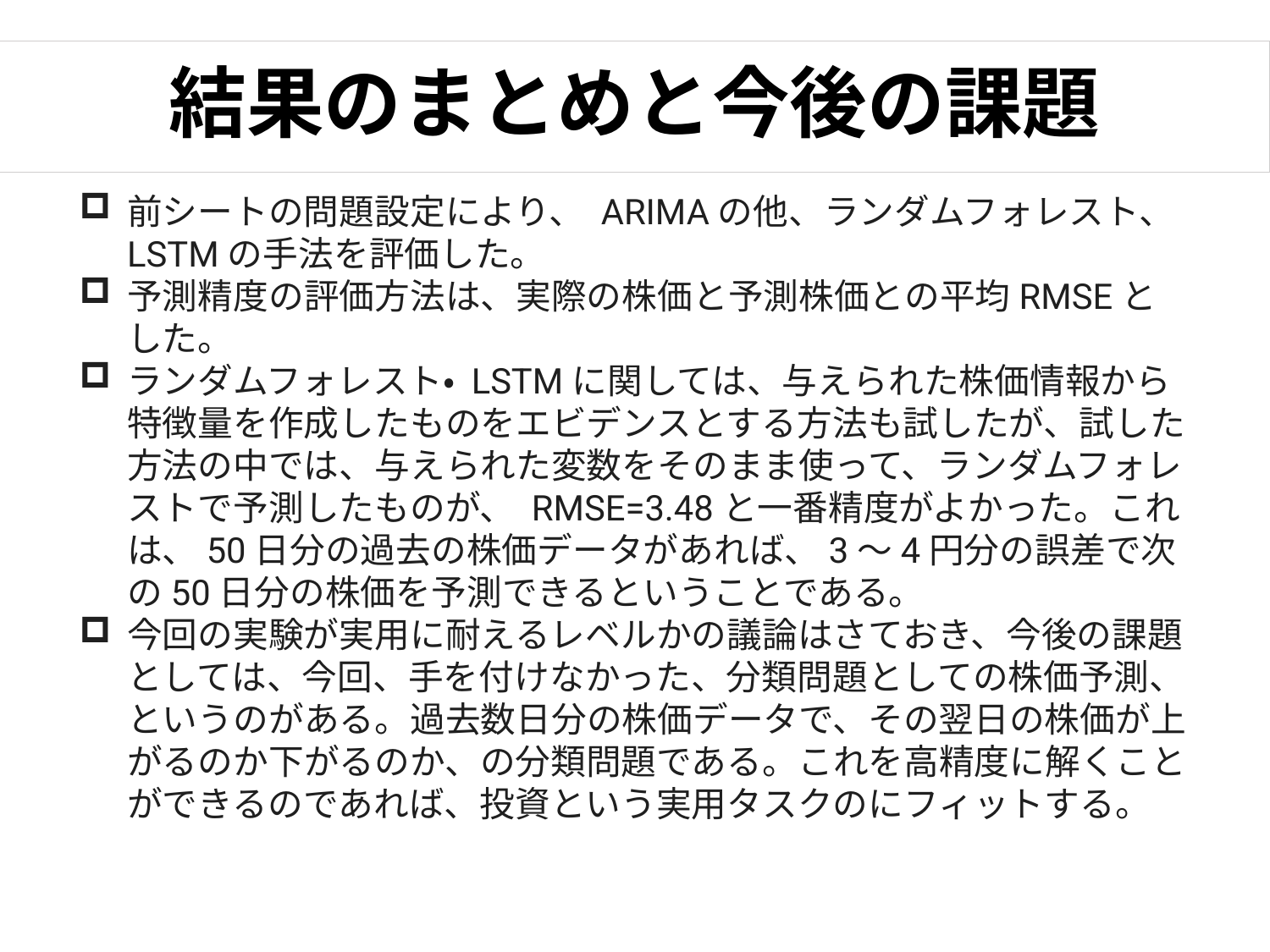

結果のまとめと今後の課題
前シートの問題設定により、 ARIMAの他、ランダムフォレスト、LSTMの手法を評価した。
予測精度の評価方法は、実際の株価と予測株価との平均RMSEとした。
ランダムフォレスト・ LSTMに関しては、与えられた株価情報から特徴量を作成したものをエビデンスとする方法も試したが、試した方法の中では、与えられた変数をそのまま使って、ランダムフォレストで予測したものが、 RMSE=3.48と一番精度がよかった。これは、50日分の過去の株価データがあれば、3～4円分の誤差で次の50日分の株価を予測できるということである。
今回の実験が実用に耐えるレベルかの議論はさておき、今後の課題としては、今回、手を付けなかった、分類問題としての株価予測、というのがある。過去数日分の株価データで、その翌日の株価が上がるのか下がるのか、の分類問題である。これを高精度に解くことができるのであれば、投資という実用タスクのにフィットする。